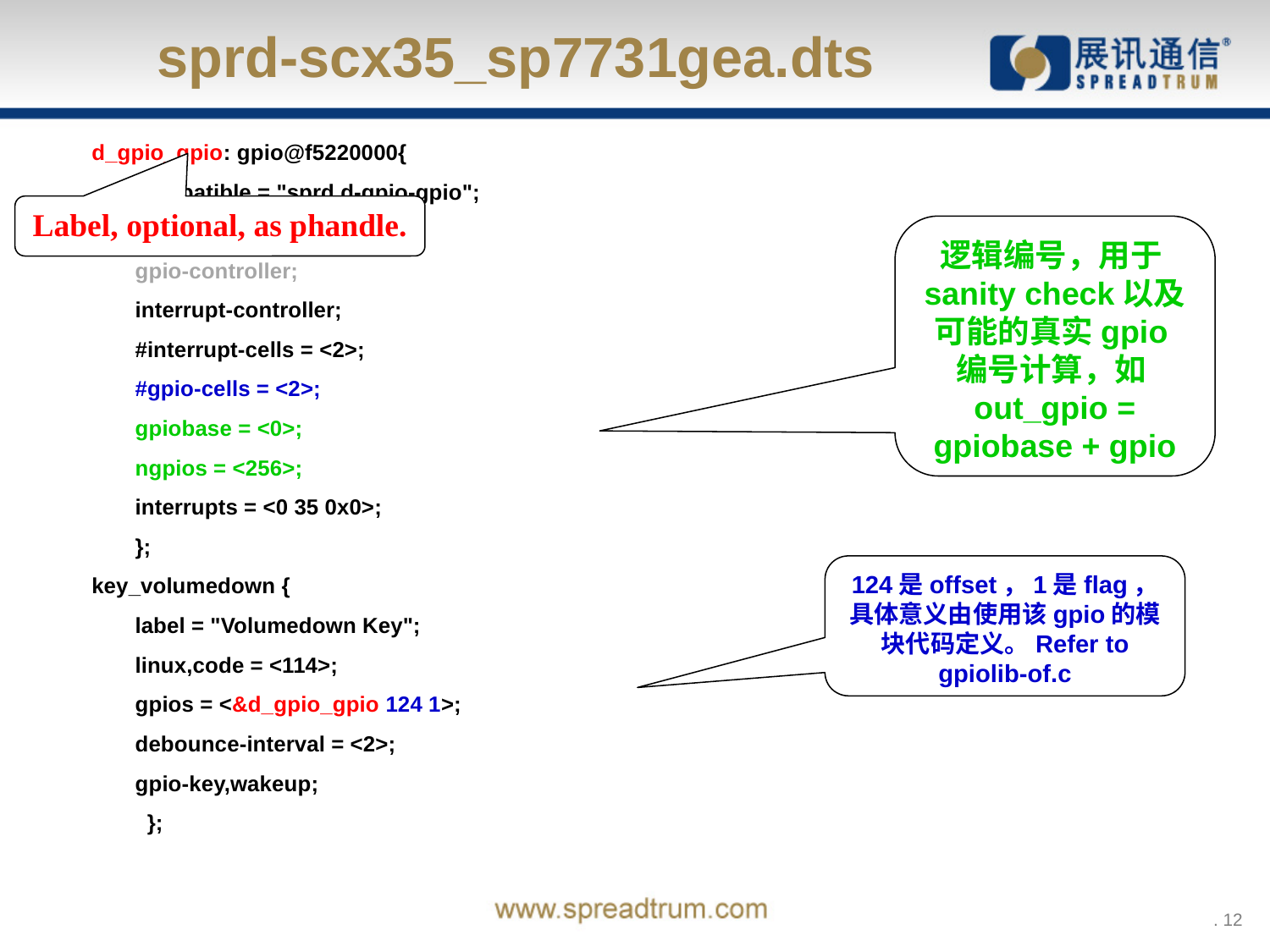

sprd-scx35_sp7731gea.dts
d_gpio_gpio: gpio@f5220000{
						compatible = "sprd,d-gpio-gpio";
						reg = <0Xf5220000 0x1000>;
						gpio-controller;
						interrupt-controller;
						#interrupt-cells = <2>;
						#gpio-cells = <2>;
						gpiobase = <0>;
						ngpios = <256>;
						interrupts = <0 35 0x0>;
					};
key_volumedown {
				label = "Volumedown Key";
				linux,code = <114>;
				gpios = <&d_gpio_gpio 124 1>;
				debounce-interval = <2>;
				gpio-key,wakeup;
			  };
Label, optional, as phandle.
逻辑编号，用于sanity check以及可能的真实gpio编号计算，如out_gpio = gpiobase + gpio
124是offset，1是flag，具体意义由使用该gpio的模块代码定义。Refer to gpiolib-of.c
  . 12